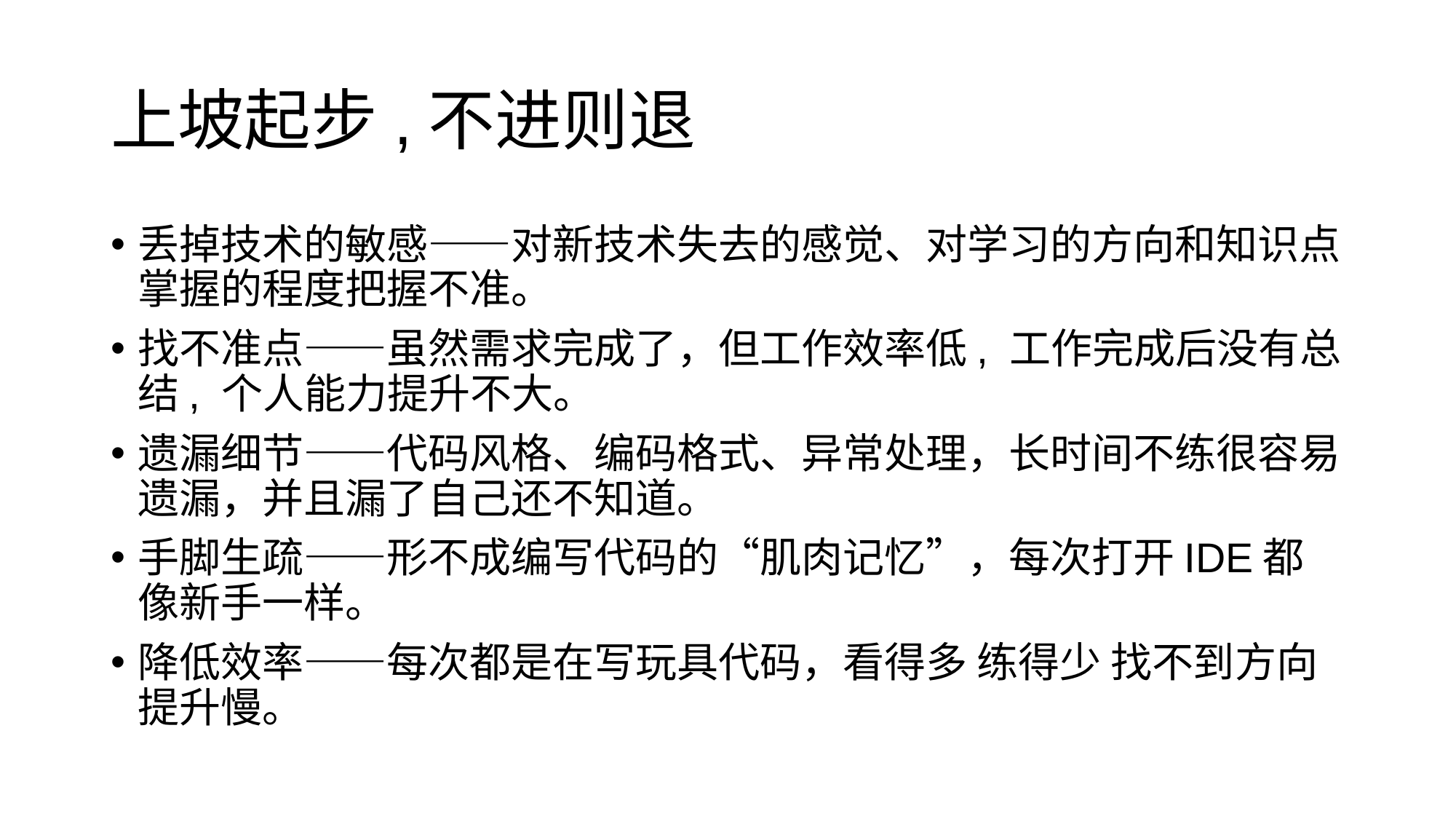

# 上坡起步,不进则退
丢掉技术的敏感——对新技术失去的感觉、对学习的方向和知识点掌握的程度把握不准。
找不准点——虽然需求完成了，但工作效率低, 工作完成后没有总结, 个人能力提升不大。
遗漏细节——代码风格、编码格式、异常处理，长时间不练很容易遗漏，并且漏了自己还不知道。
手脚生疏——形不成编写代码的“肌肉记忆”，每次打开IDE都像新手一样。
降低效率——每次都是在写玩具代码，看得多 练得少 找不到方向 提升慢。